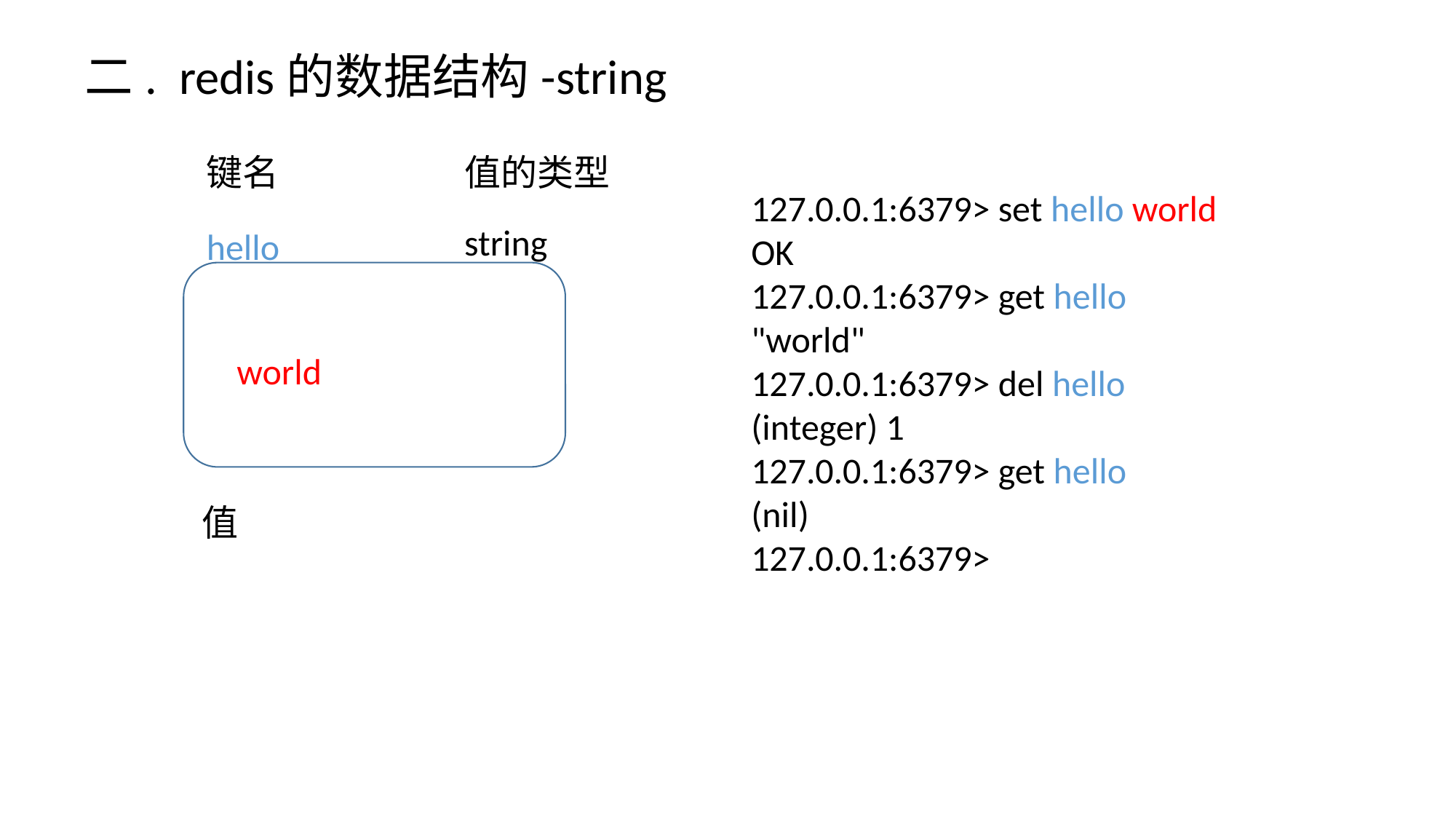

二.  redis的数据结构-string
键名
值的类型
127.0.0.1:6379> set hello world
OK
127.0.0.1:6379> get hello
"world"
127.0.0.1:6379> del hello
(integer) 1
127.0.0.1:6379> get hello
(nil)
127.0.0.1:6379>
string
hello

world
值